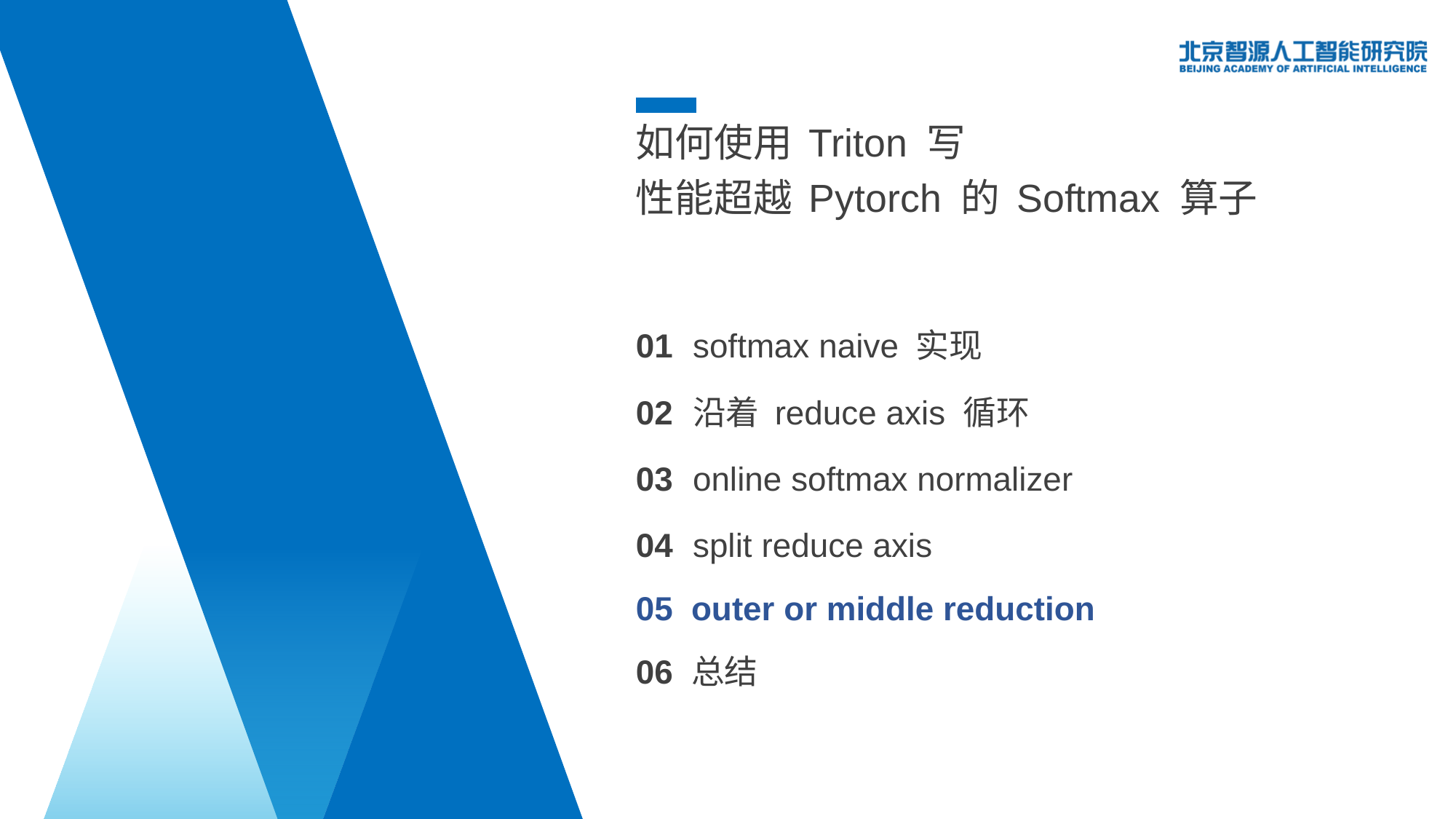

如何使用 Triton 写
性能超越 Pytorch 的 Softmax 算子

01
softmax naive 实现
02
沿着 reduce axis 循环
03
online softmax normalizer
04
split reduce axis
05
outer or middle reduction
06
总结